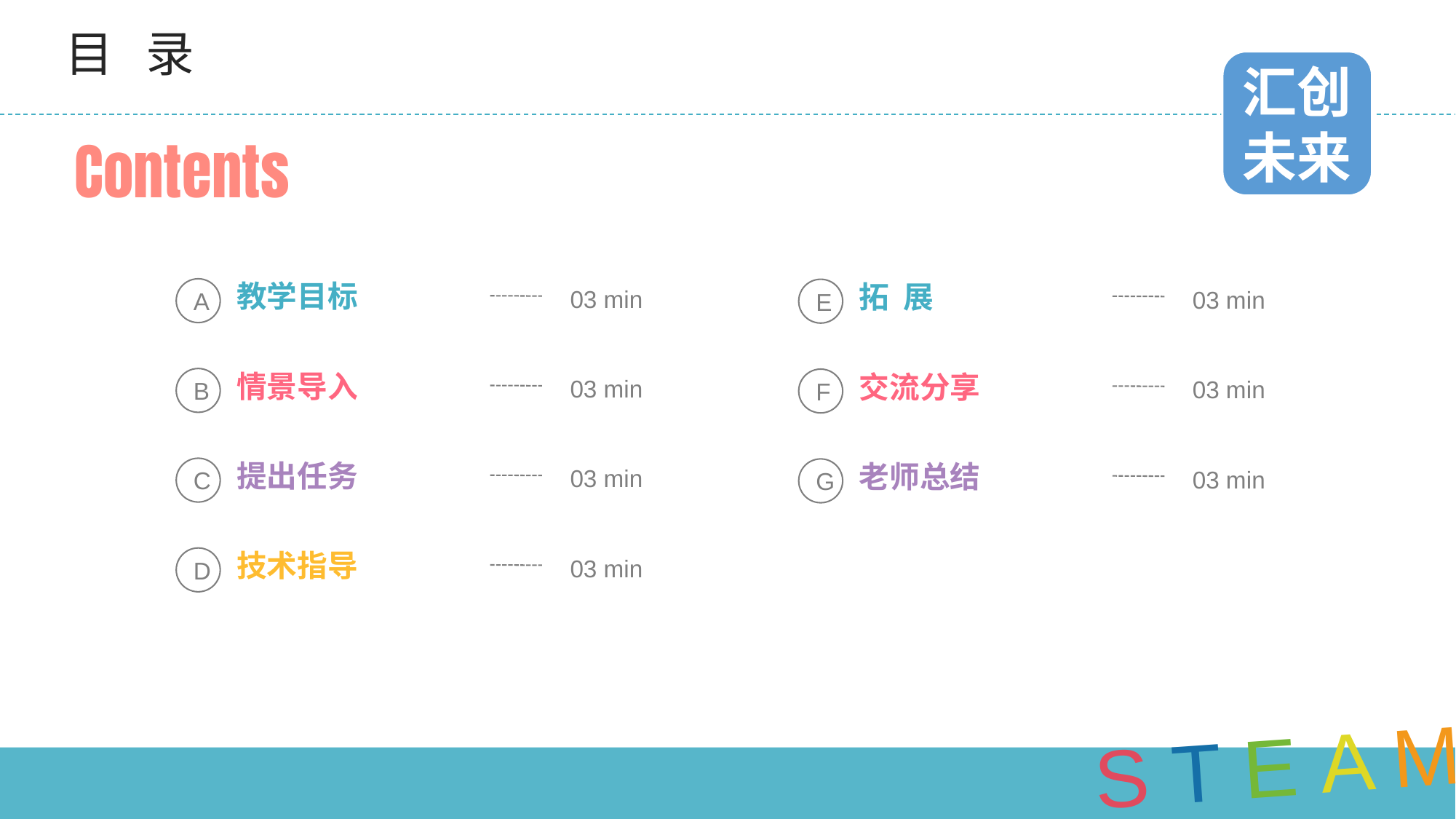

# 目   录
教学目标
A
03 min
拓  展
E
03 min
情景导入
B
03 min
交流分享
F
03 min
提出任务
C
03 min
老师总结
G
03 min
技术指导
D
03 min